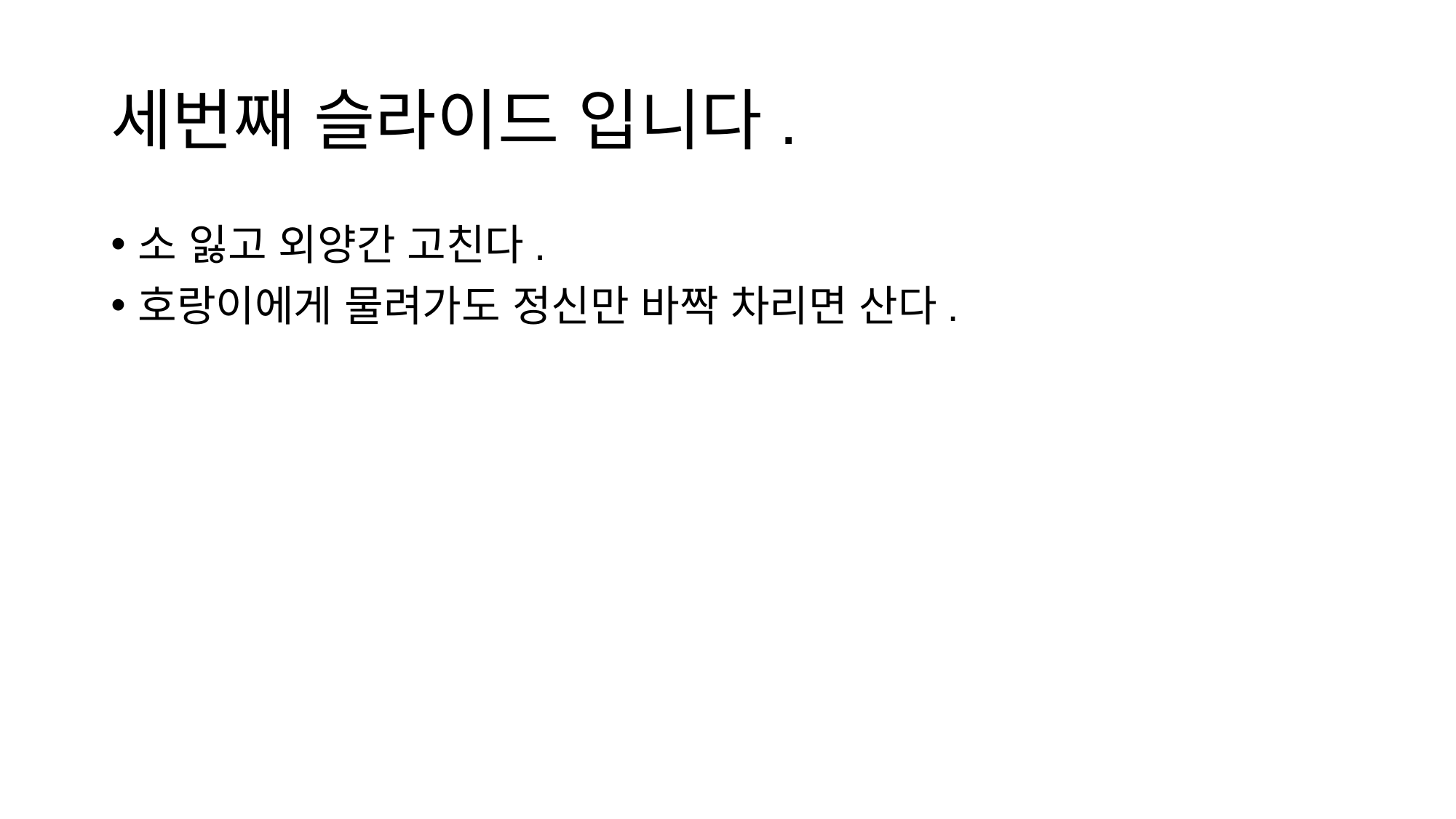

# 세번째 슬라이드 입니다.
소 잃고 외양간 고친다.
호랑이에게 물려가도 정신만 바짝 차리면 산다.